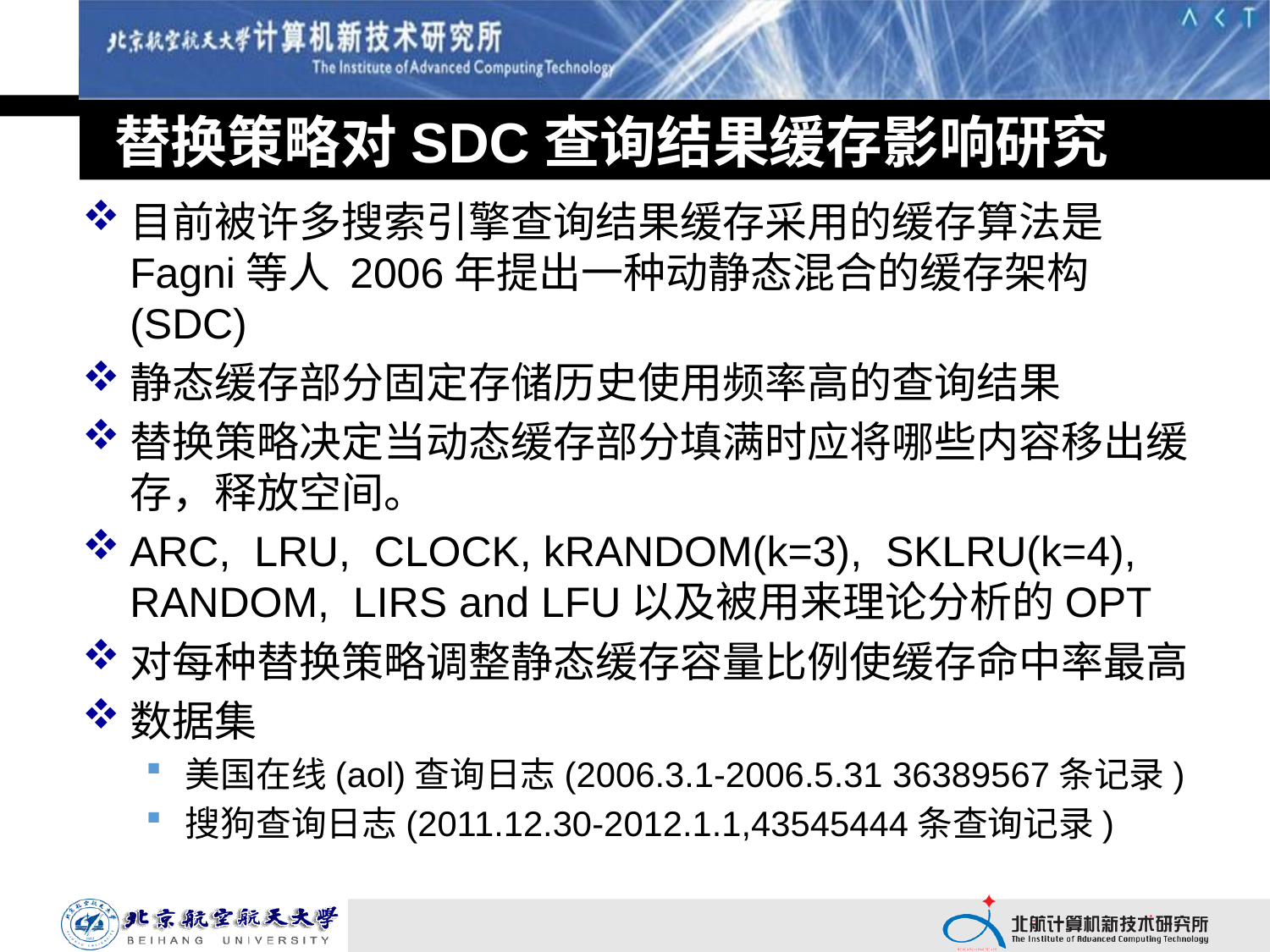

# 替换策略对SDC查询结果缓存影响研究
目前被许多搜索引擎查询结果缓存采用的缓存算法是Fagni等人 2006年提出一种动静态混合的缓存架构(SDC)
静态缓存部分固定存储历史使用频率高的查询结果
替换策略决定当动态缓存部分填满时应将哪些内容移出缓存，释放空间。
ARC,  LRU,  CLOCK, kRANDOM(k=3),  SKLRU(k=4),  RANDOM,  LIRS and LFU以及被用来理论分析的OPT
对每种替换策略调整静态缓存容量比例使缓存命中率最高
数据集
美国在线(aol)查询日志(2006.3.1-2006.5.31 36389567条记录)
搜狗查询日志(2011.12.30-2012.1.1,43545444条查询记录)